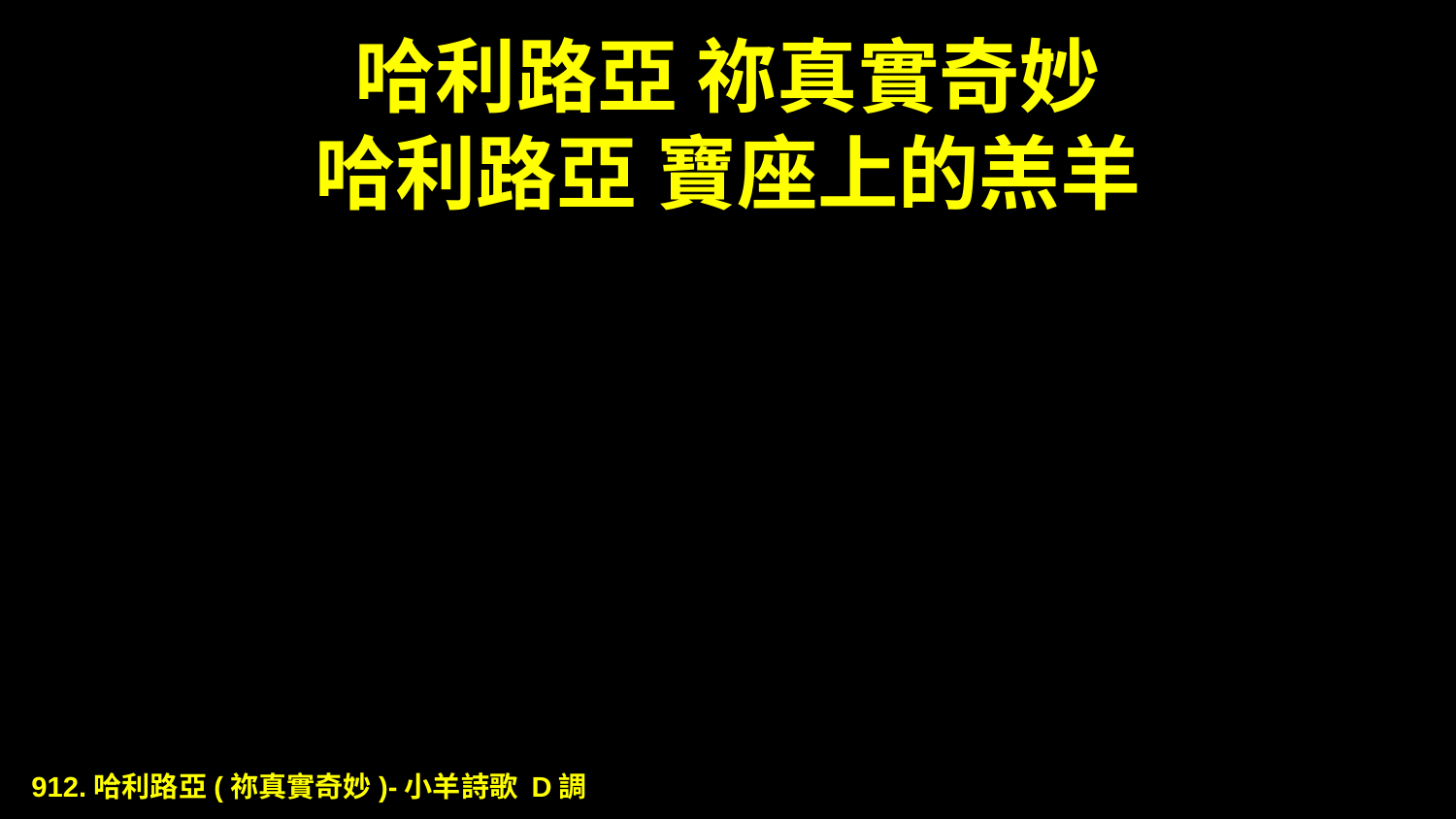

# 哈利路亞 祢真實奇妙 哈利路亞 寶座上的羔羊
912.哈利路亞(祢真實奇妙)-小羊詩歌 D調